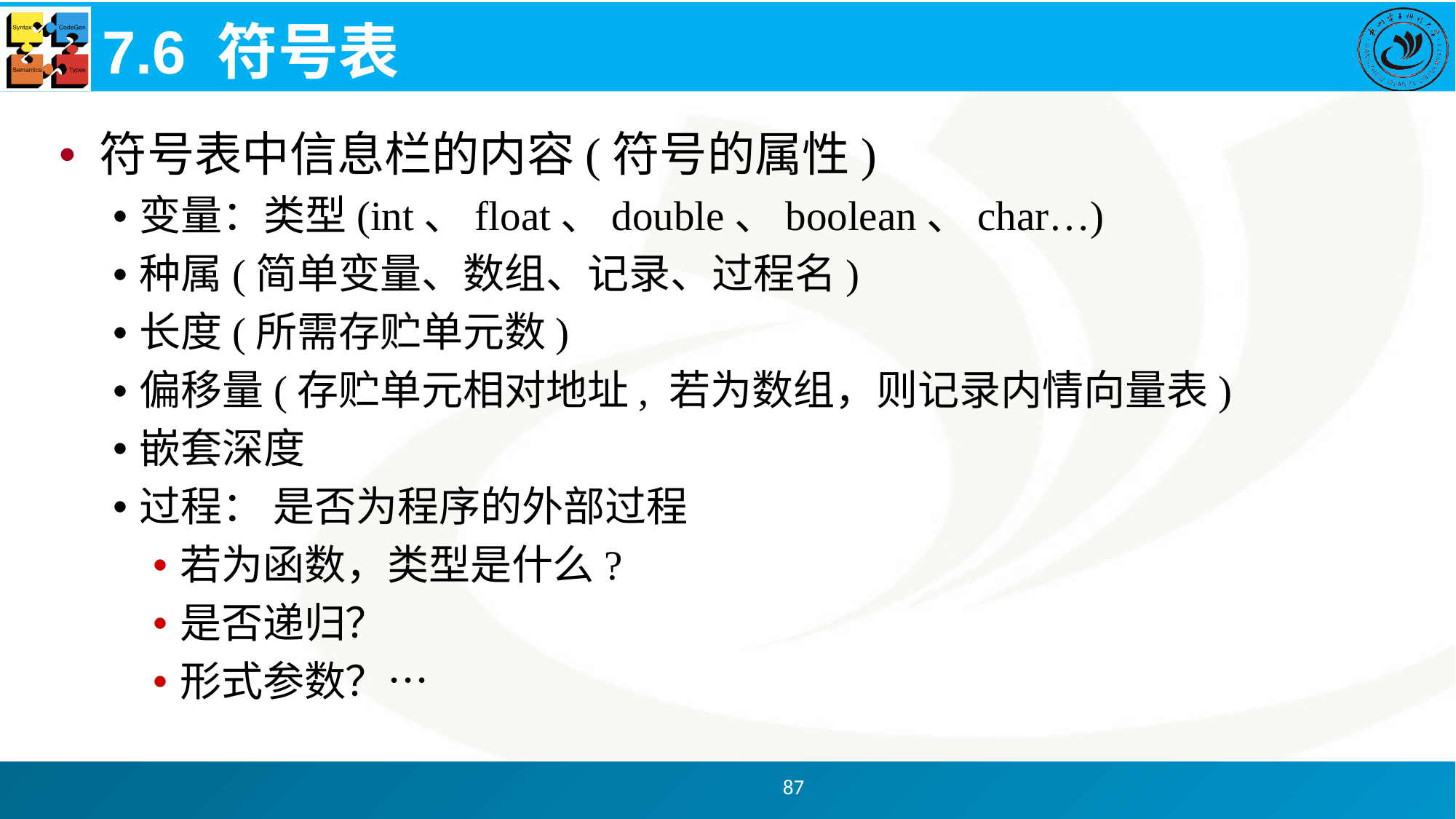

# 7.6 符号表
符号表中信息栏的内容(符号的属性)
变量：类型(int、float、double、boolean、char…)
种属(简单变量、数组、记录、过程名)
长度(所需存贮单元数)
偏移量(存贮单元相对地址, 若为数组，则记录内情向量表)
嵌套深度
过程： 是否为程序的外部过程
若为函数，类型是什么?
是否递归？
形式参数？…
87